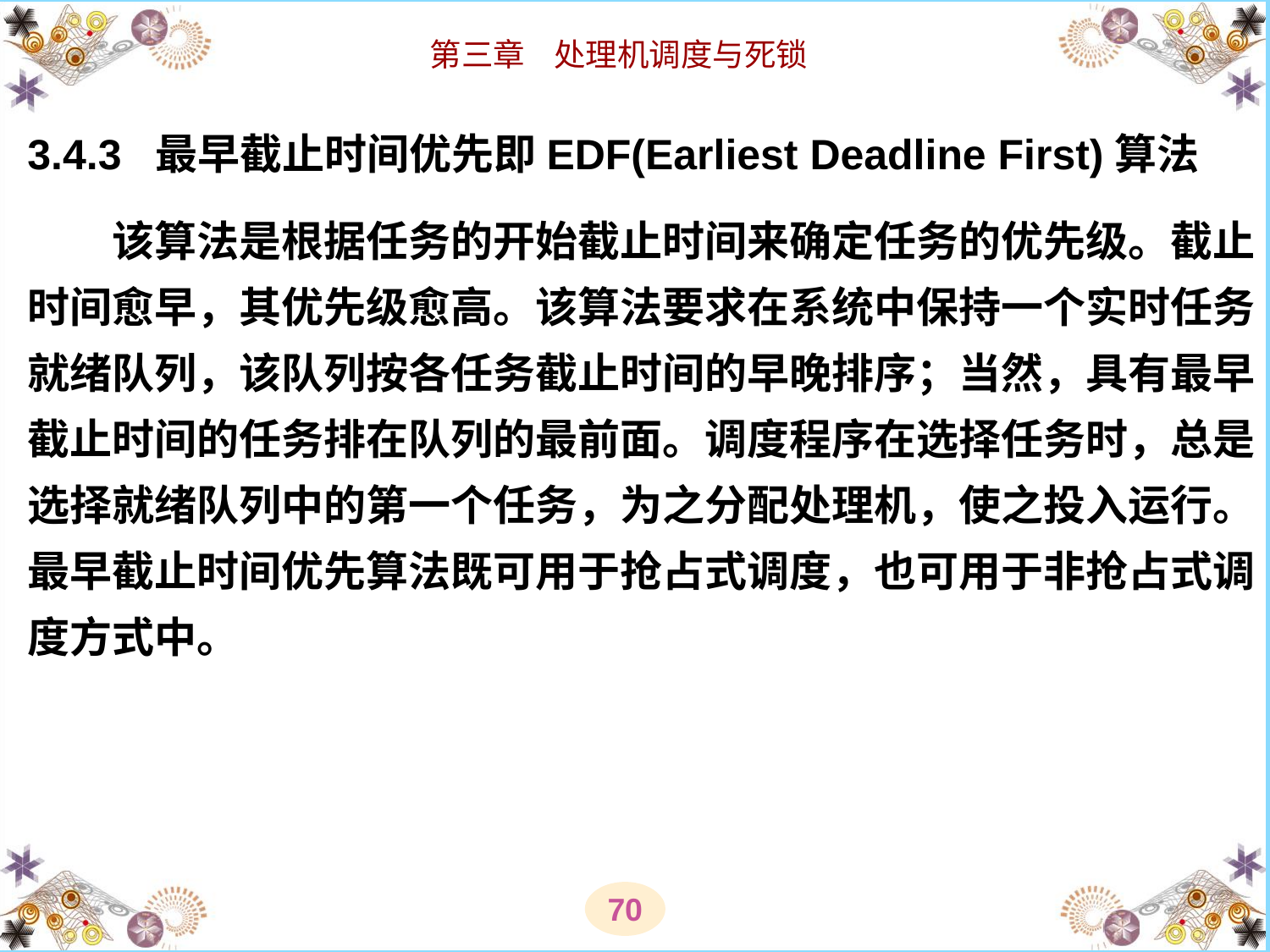

3.4.3  最早截止时间优先即EDF(Earliest Deadline First)算法
　　该算法是根据任务的开始截止时间来确定任务的优先级。截止时间愈早，其优先级愈高。该算法要求在系统中保持一个实时任务就绪队列，该队列按各任务截止时间的早晚排序；当然，具有最早截止时间的任务排在队列的最前面。调度程序在选择任务时，总是选择就绪队列中的第一个任务，为之分配处理机，使之投入运行。最早截止时间优先算法既可用于抢占式调度，也可用于非抢占式调度方式中。